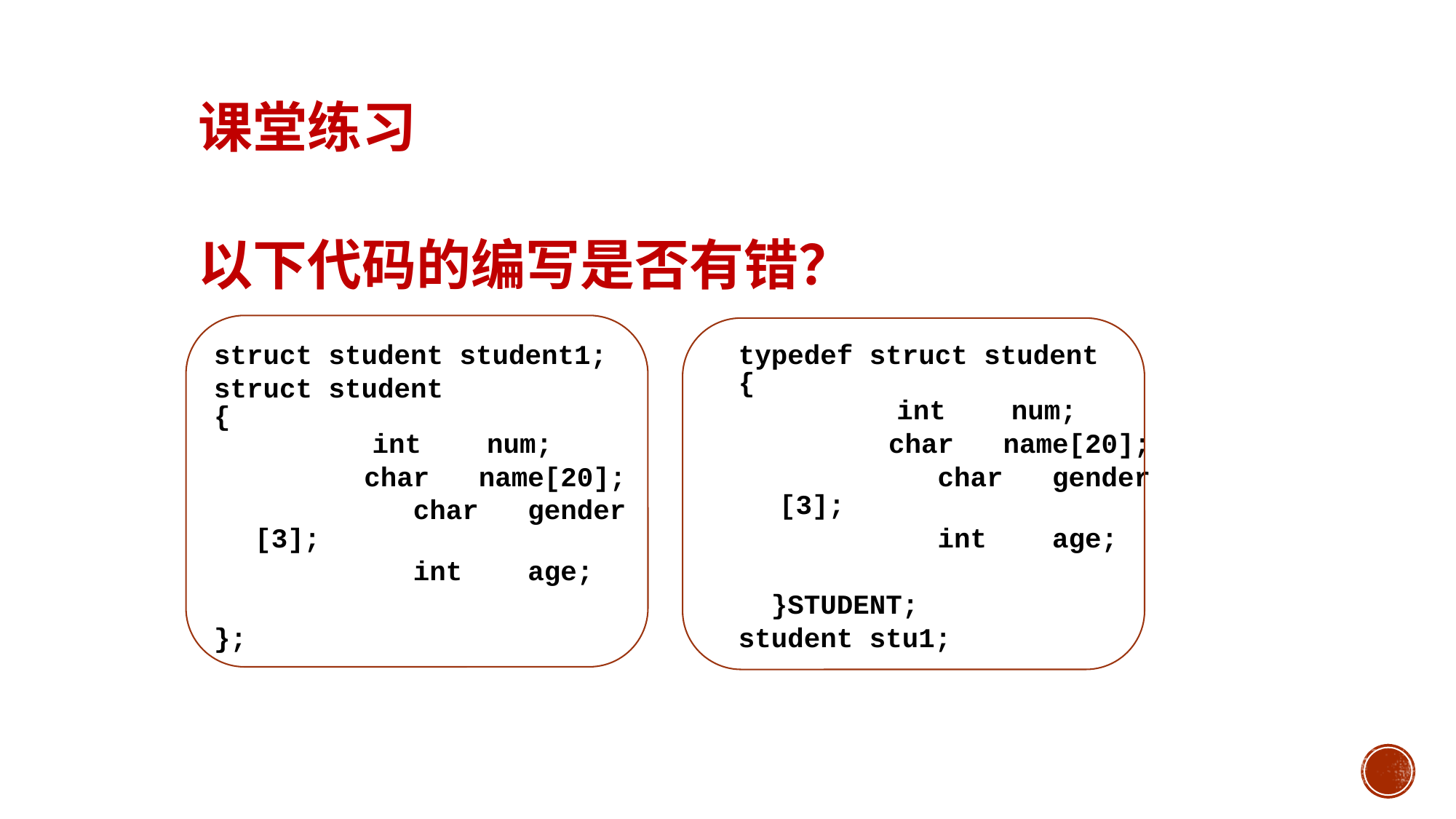

课堂练习
以下代码的编写是否有错？

struct student student1;
struct student
{
 	   int    num;
      	char   name[20];
   	   char   gender [3];
   	   int    age;

};
typedef struct student
{
 	   int    num;
      	char   name[20];
   	   char   gender [3];
   	   int    age;

  }STUDENT;
student stu1;